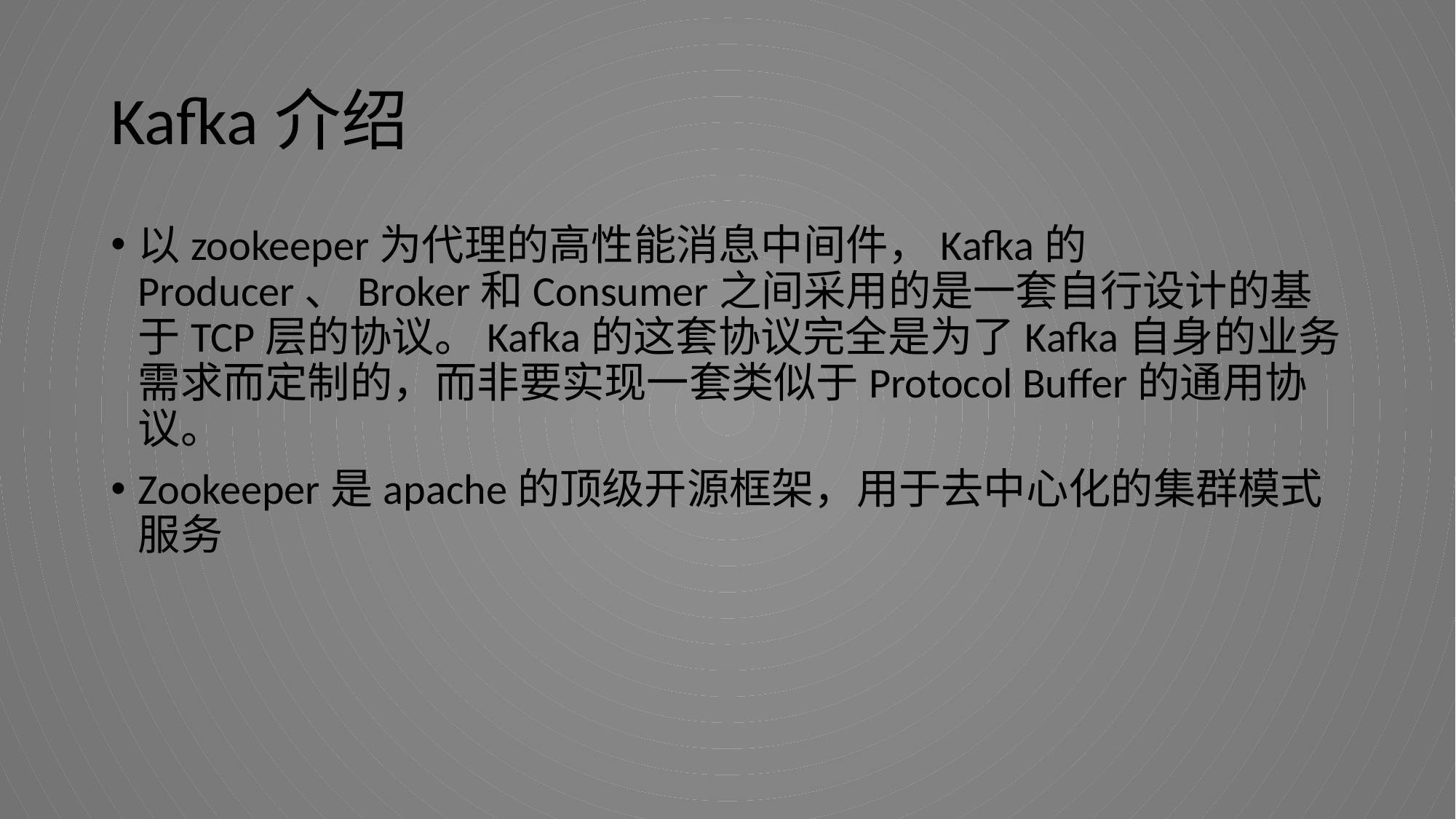

# Kafka介绍
以zookeeper为代理的高性能消息中间件，Kafka的Producer、Broker和Consumer之间采用的是一套自行设计的基于TCP层的协议。Kafka的这套协议完全是为了Kafka自身的业务需求而定制的，而非要实现一套类似于Protocol Buffer的通用协议。
Zookeeper是apache的顶级开源框架，用于去中心化的集群模式服务